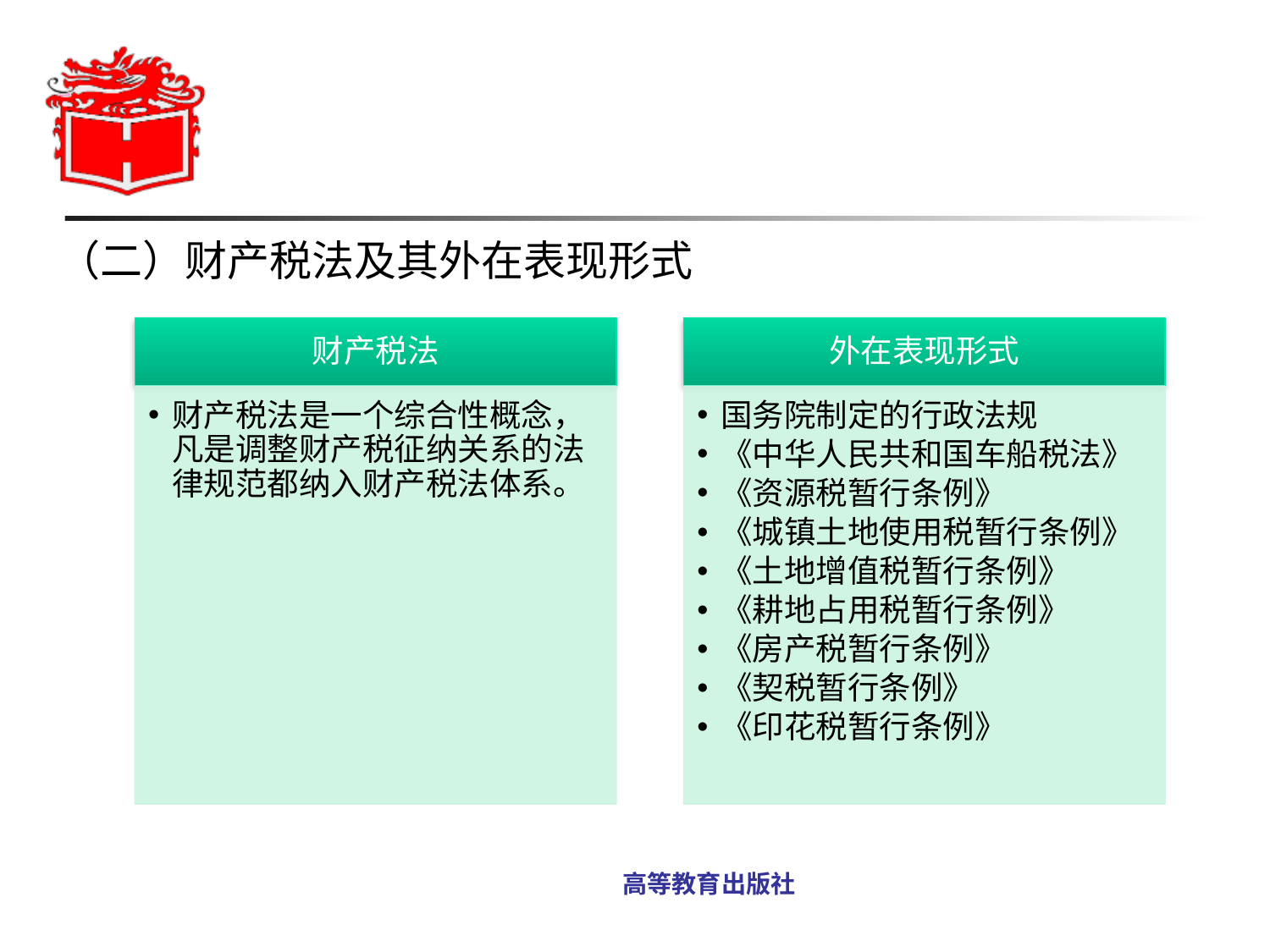

（二）财产税法及其外在表现形式

财产税法
财产税法是一个综合性概念，凡是调整财产税征纳关系的法律规范都纳入财产税法体系。

外在表现形式
国务院制定的行政法规
《中华人民共和国车船税法》
《资源税暂行条例》
《城镇土地使用税暂行条例》
《土地增值税暂行条例》
《耕地占用税暂行条例》
《房产税暂行条例》
《契税暂行条例》
《印花税暂行条例》

高等教育出版社